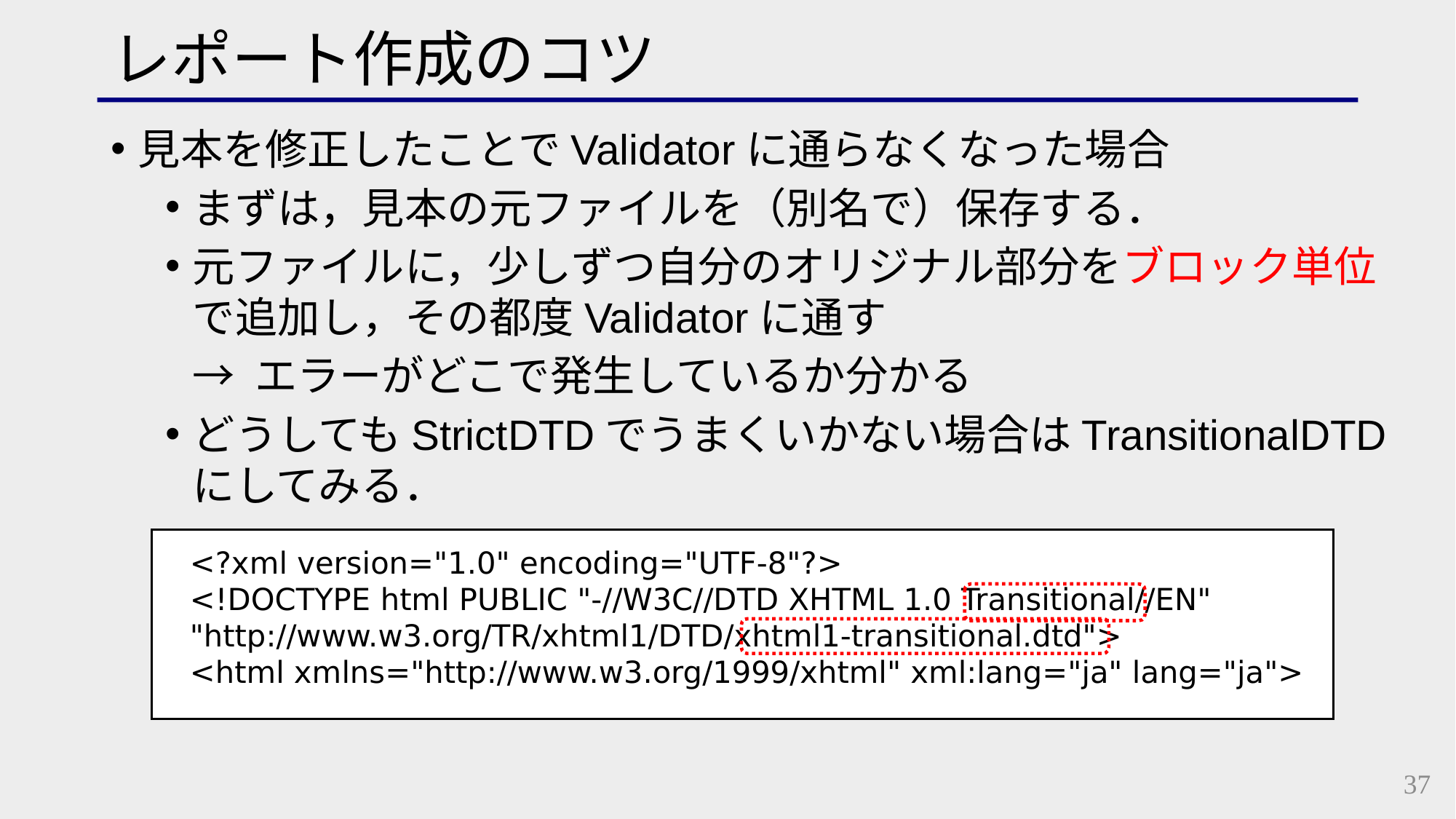

# レポート作成のコツ
見本を修正したことでValidatorに通らなくなった場合
まずは，見本の元ファイルを（別名で）保存する．
元ファイルに，少しずつ自分のオリジナル部分をブロック単位で追加し，その都度Validatorに通す
	→ エラーがどこで発生しているか分かる
どうしてもStrictDTDでうまくいかない場合はTransitionalDTDにしてみる．

<?xml version="1.0" encoding="UTF-8"?>
<!DOCTYPE html PUBLIC "-//W3C//DTD XHTML 1.0 Transitional//EN"
"http://www.w3.org/TR/xhtml1/DTD/xhtml1-transitional.dtd">
<html xmlns="http://www.w3.org/1999/xhtml" xml:lang="ja" lang="ja">

37